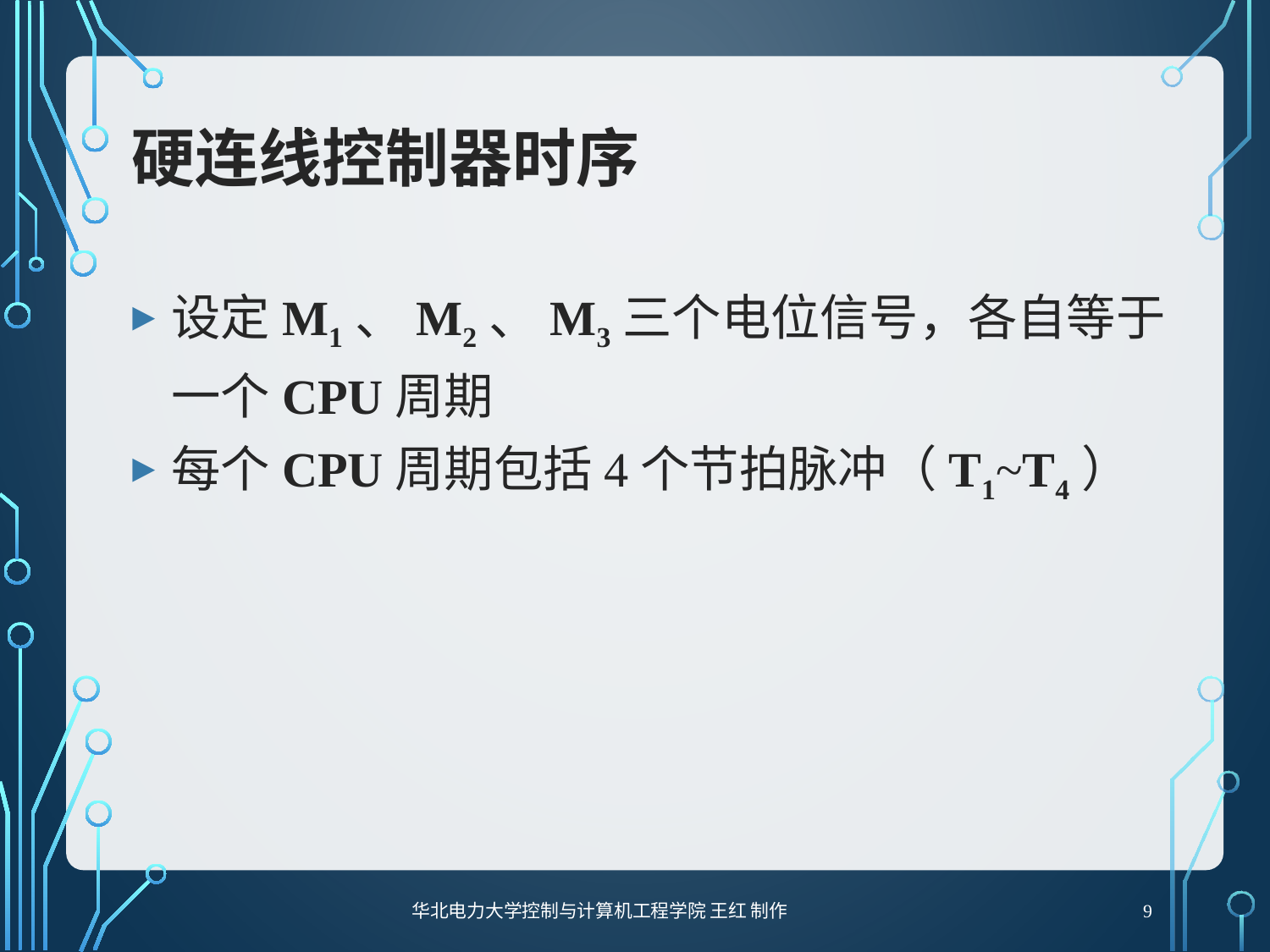

# 硬连线控制器时序
设定M1、M2、M3三个电位信号，各自等于一个CPU周期
每个CPU周期包括4个节拍脉冲（T1~T4）
9
华北电力大学控制与计算机工程学院 王红 制作